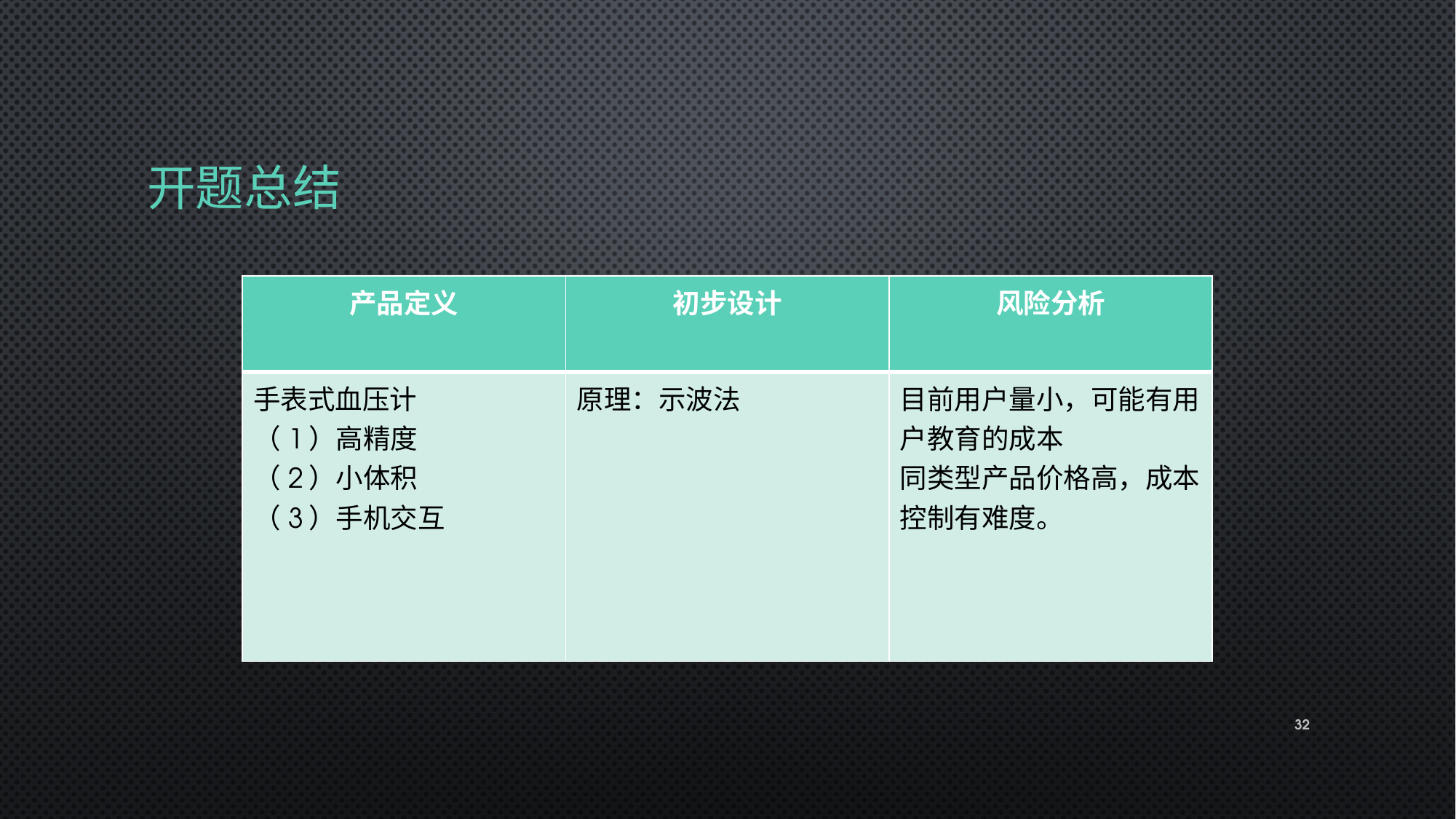

# 开题总结
| 产品定义 | 初步设计 | 风险分析 |
| --- | --- | --- |
| 手表式血压计 （1）高精度 （2）小体积 （3）手机交互 | 原理：示波法 | 目前用户量小，可能有用户教育的成本 同类型产品价格高，成本控制有难度。 |
32